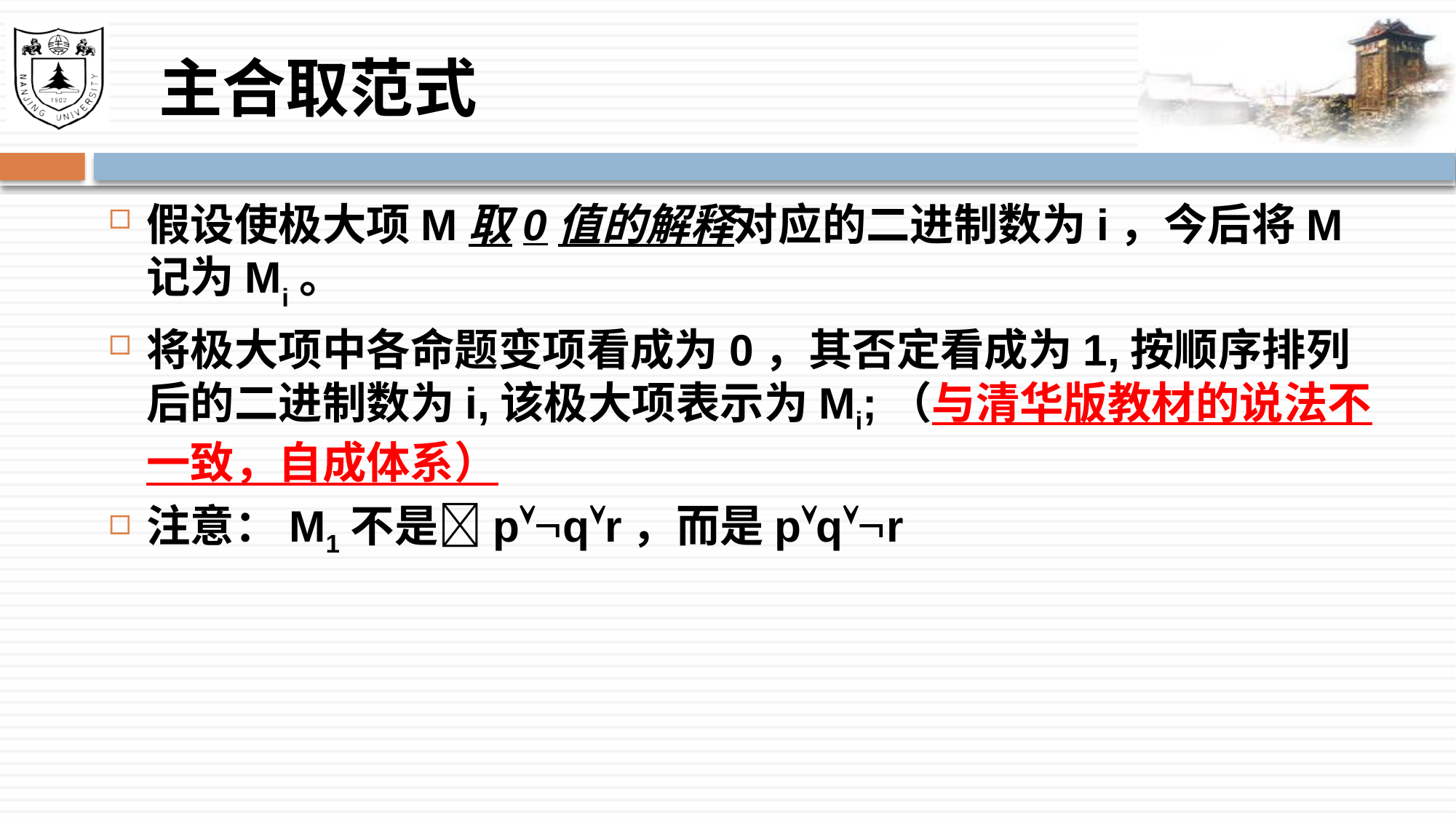

# 主合取范式
假设使极大项M取0值的解释对应的二进制数为i，今后将M记为Mi。
将极大项中各命题变项看成为0，其否定看成为1,按顺序排列后的二进制数为i,该极大项表示为Mi;（与清华版教材的说法不一致，自成体系）
注意：M1不是¬p∨¬q∨r，而是p∨q∨¬r